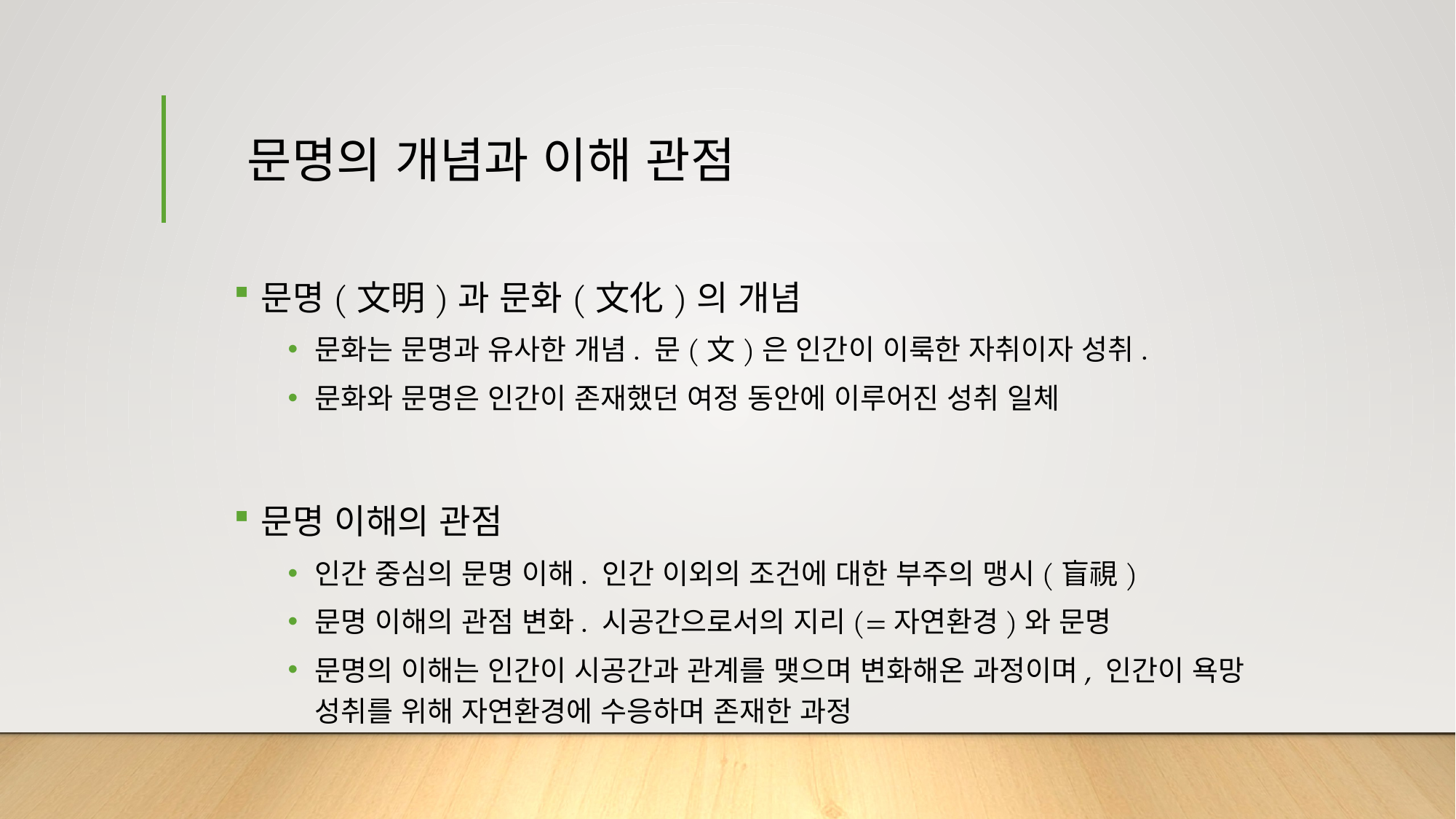

# 문명의 개념과 이해 관점
문명(文明)과 문화(文化)의 개념
문화는 문명과 유사한 개념. 문(文)은 인간이 이룩한 자취이자 성취.
문화와 문명은 인간이 존재했던 여정 동안에 이루어진 성취 일체

문명 이해의 관점
인간 중심의 문명 이해. 인간 이외의 조건에 대한 부주의 맹시(盲視)
문명 이해의 관점 변화. 시공간으로서의 지리(=자연환경)와 문명
문명의 이해는 인간이 시공간과 관계를 맺으며 변화해온 과정이며, 인간이 욕망 성취를 위해 자연환경에 수응하며 존재한 과정